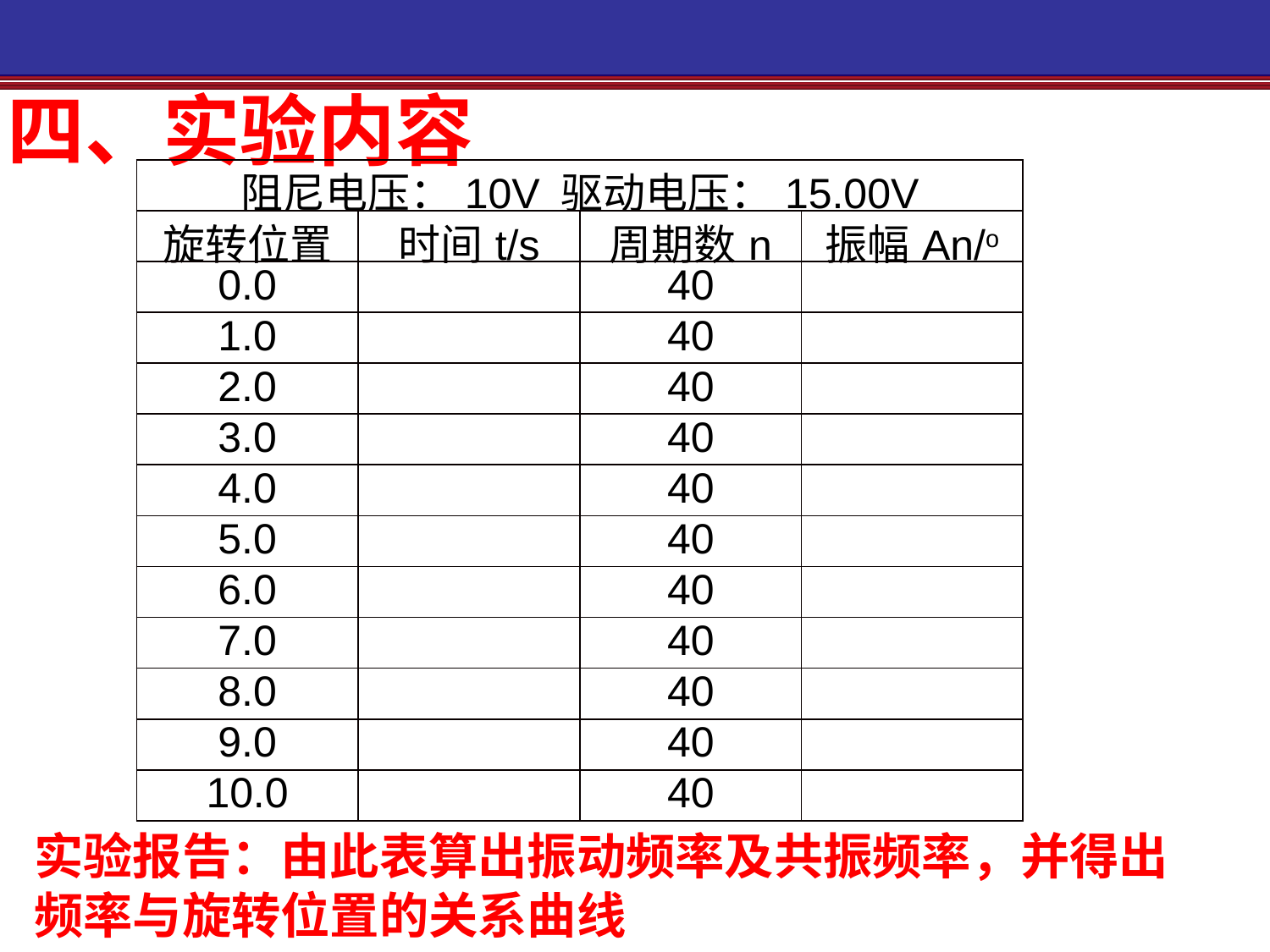

四、实验内容

| 阻尼电压：10V 驱动电压：15.00V |  |  |  |
| --- | --- | --- | --- |
| 旋转位置 | 时间t/s | 周期数n | 振幅An/o |
| 0.0 |  | 40 |  |
| 1.0 |  | 40 |  |
| 2.0 |  | 40 |  |
| 3.0 |  | 40 |  |
| 4.0 |  | 40 |  |
| 5.0 |  | 40 |  |
| 6.0 |  | 40 |  |
| 7.0 |  | 40 |  |
| 8.0 |  | 40 |  |
| 9.0 |  | 40 |  |
| 10.0 |  | 40 |  |
实验报告：由此表算出振动频率及共振频率，并得出频率与旋转位置的关系曲线